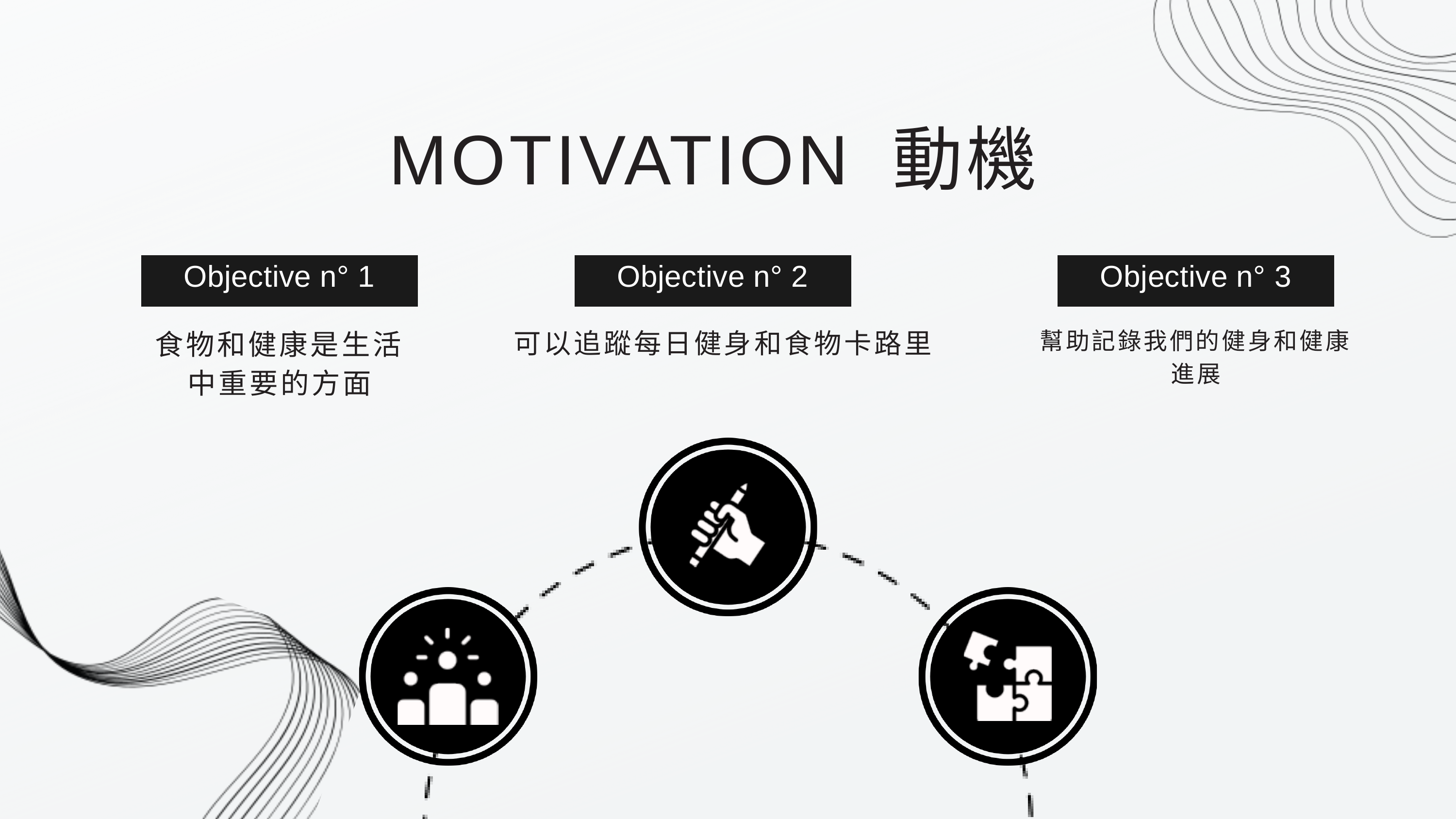

MOTIVATION 動機

Objective n° 1

Objective n° 2

Objective n° 3
可以追蹤每日健身和食物卡路里
食物和健康是生活中重要的方面
幫助記錄我們的健身和健康進展